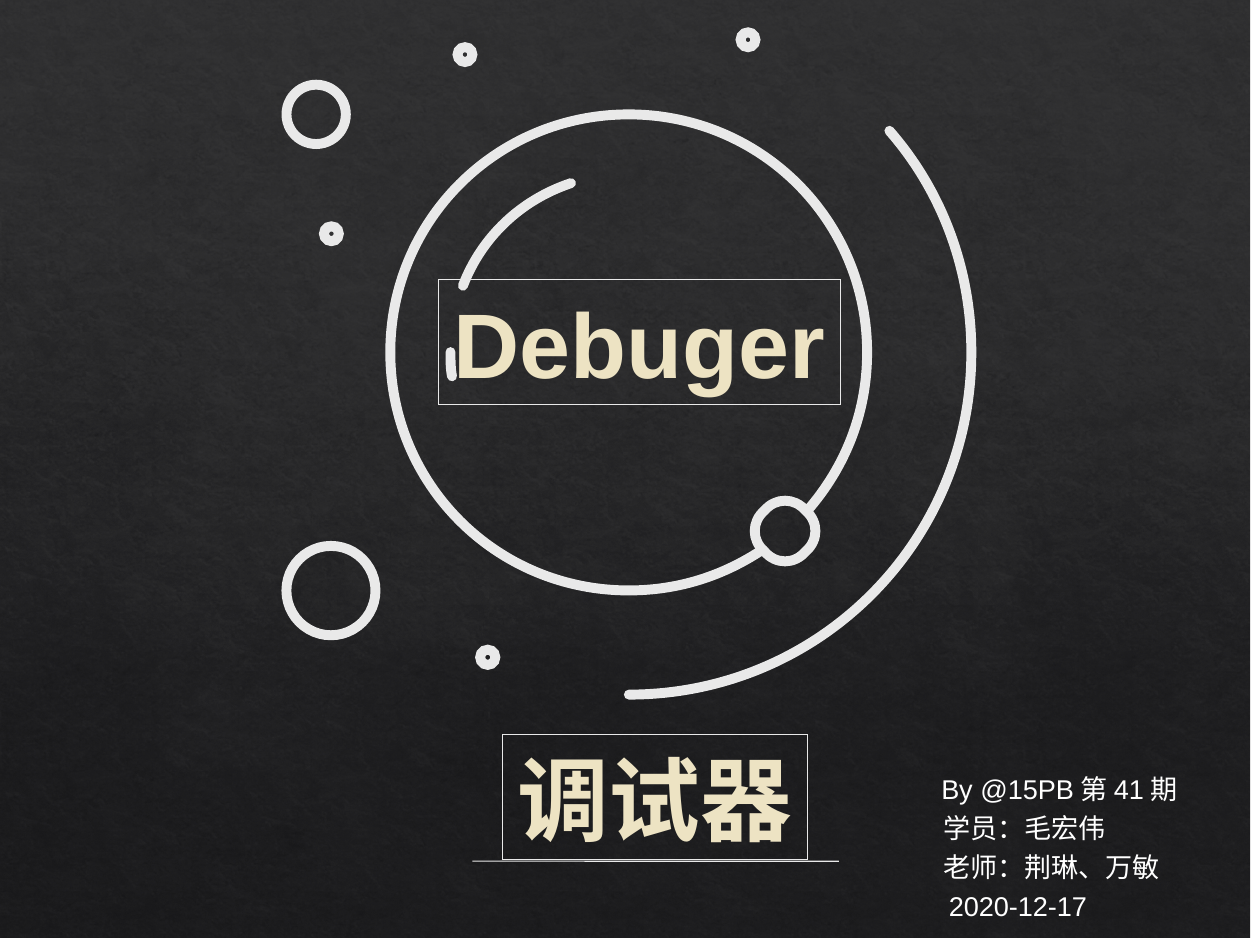

Debuger

       By @15PB第41期
        学员：毛宏伟
        老师：荆琳、万敏
        2020-12-17
调试器